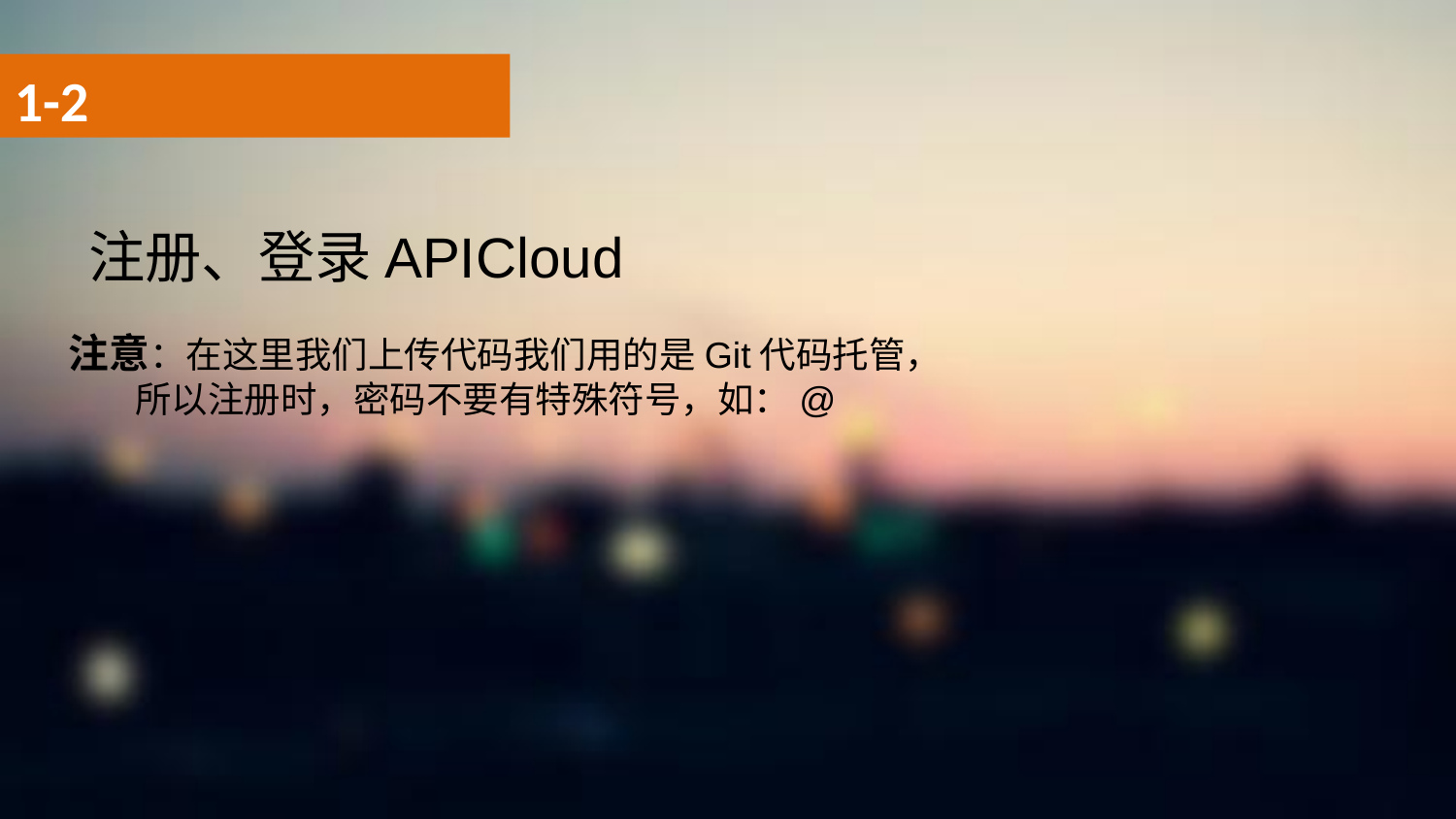

1-2
注册、登录APICloud
注意：在这里我们上传代码我们用的是Git代码托管，
       所以注册时，密码不要有特殊符号，如：@